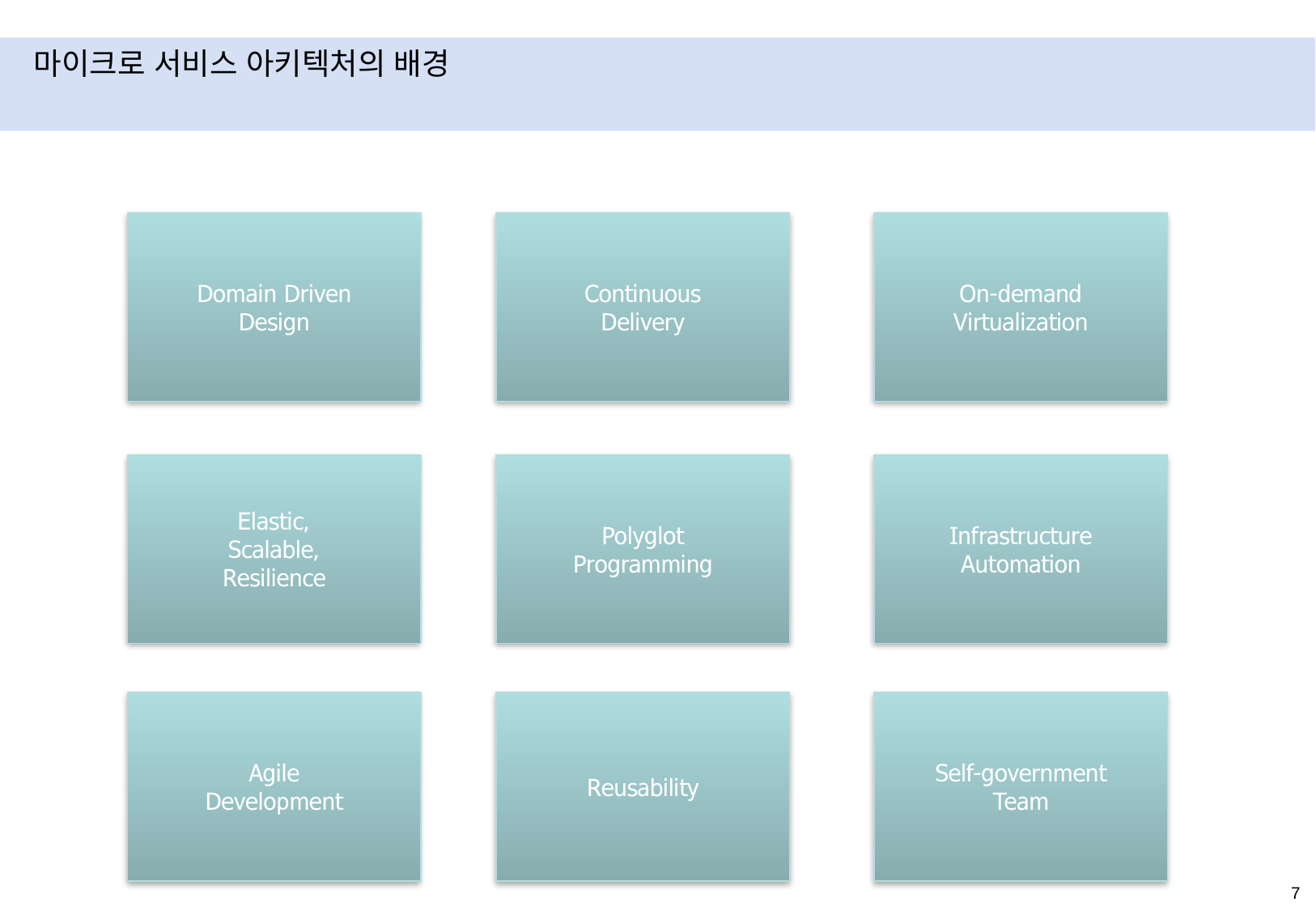

# 마이크로 서비스 아키텍처의 배경
Domain Driven
Design
Continuous
Delivery
On-demand
Virtualization
Elastic,
Scalable,
Resilience
Polyglot
Programming
Infrastructure
Automation
Agile
Development
Reusability
Self-government
Team